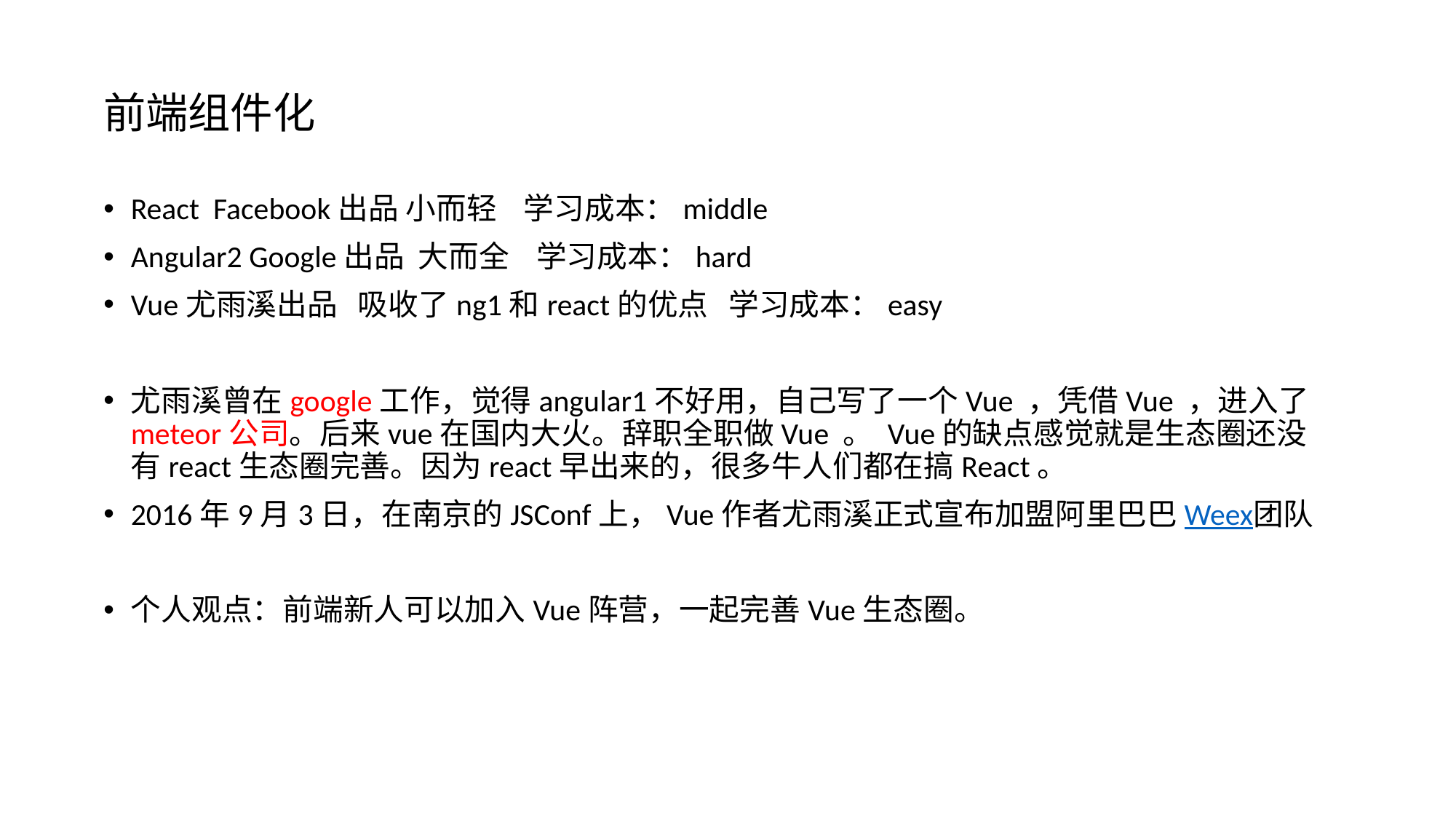

# 前端组件化
React  Facebook出品 小而轻    学习成本：middle
Angular2 Google出品  大而全    学习成本：hard
Vue尤雨溪出品   吸收了ng1和react的优点   学习成本：easy

尤雨溪曾在google工作，觉得angular1不好用，自己写了一个Vue ，凭借Vue ，进入了meteor公司。后来vue在国内大火。辞职全职做Vue 。 Vue的缺点感觉就是生态圈还没有react生态圈完善。因为react早出来的，很多牛人们都在搞React。
2016年9月3日，在南京的JSConf上，Vue作者尤雨溪正式宣布加盟阿里巴巴Weex团队

个人观点：前端新人可以加入Vue阵营，一起完善Vue生态圈。